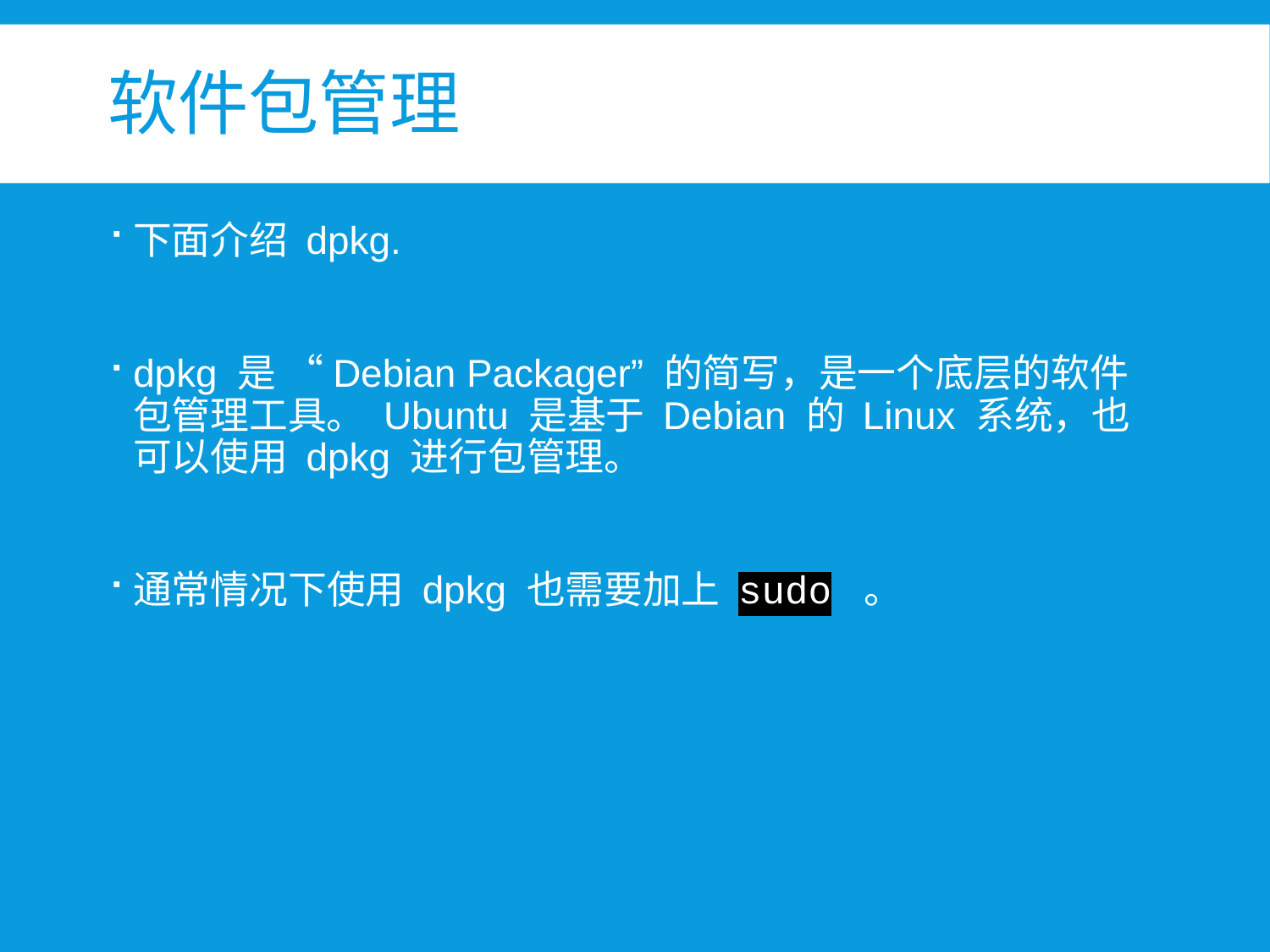

# 软件包管理
下面介绍 dpkg.

dpkg 是 “Debian Packager” 的简写，是一个底层的软件包管理工具。 Ubuntu 是基于 Debian 的 Linux 系统，也可以使用 dpkg 进行包管理。

通常情况下使用 dpkg 也需要加上 sudo 。